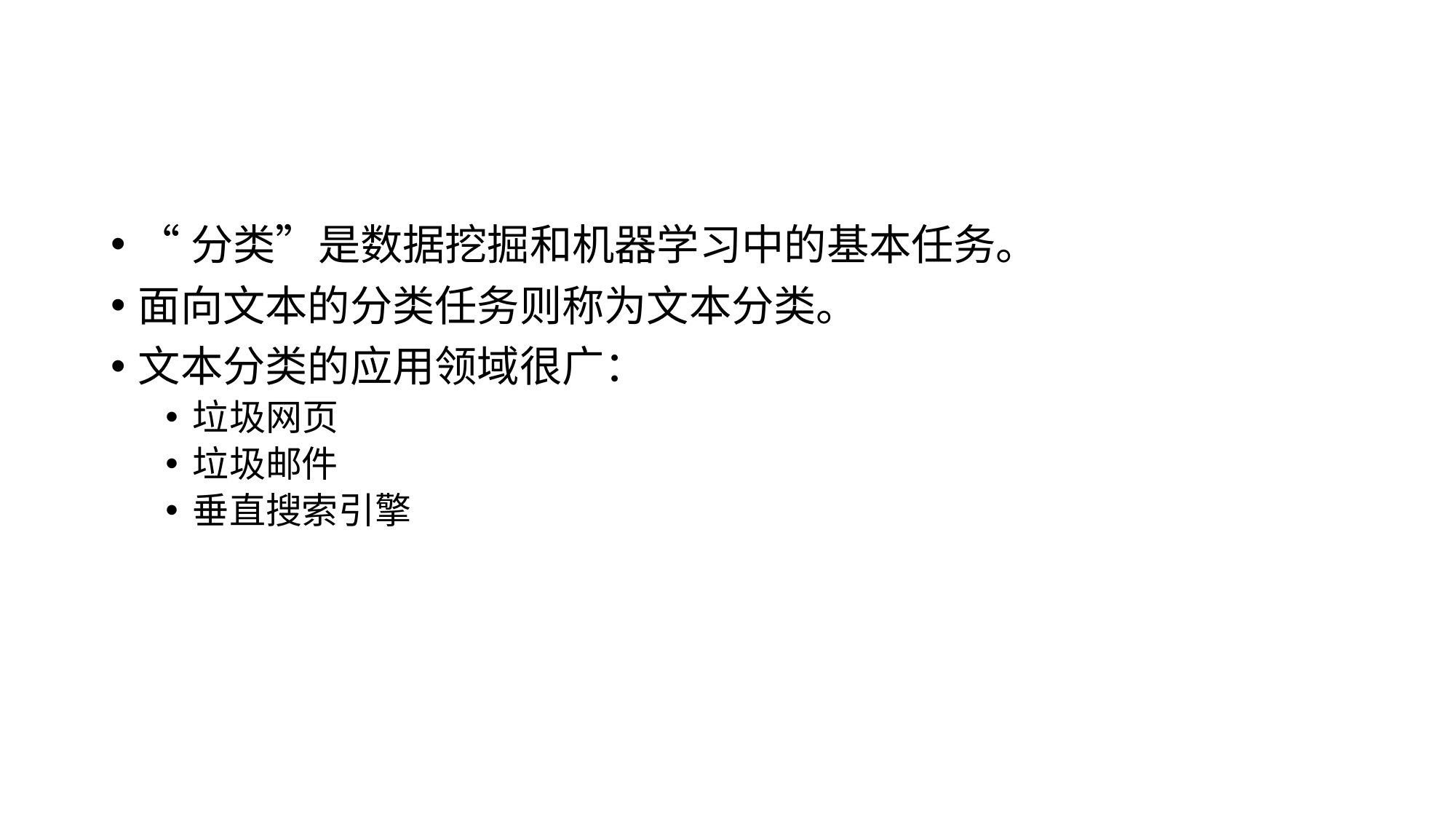

#
“分类”是数据挖掘和机器学习中的基本任务。
面向文本的分类任务则称为文本分类。
文本分类的应用领域很广：
垃圾网页
垃圾邮件
垂直搜索引擎